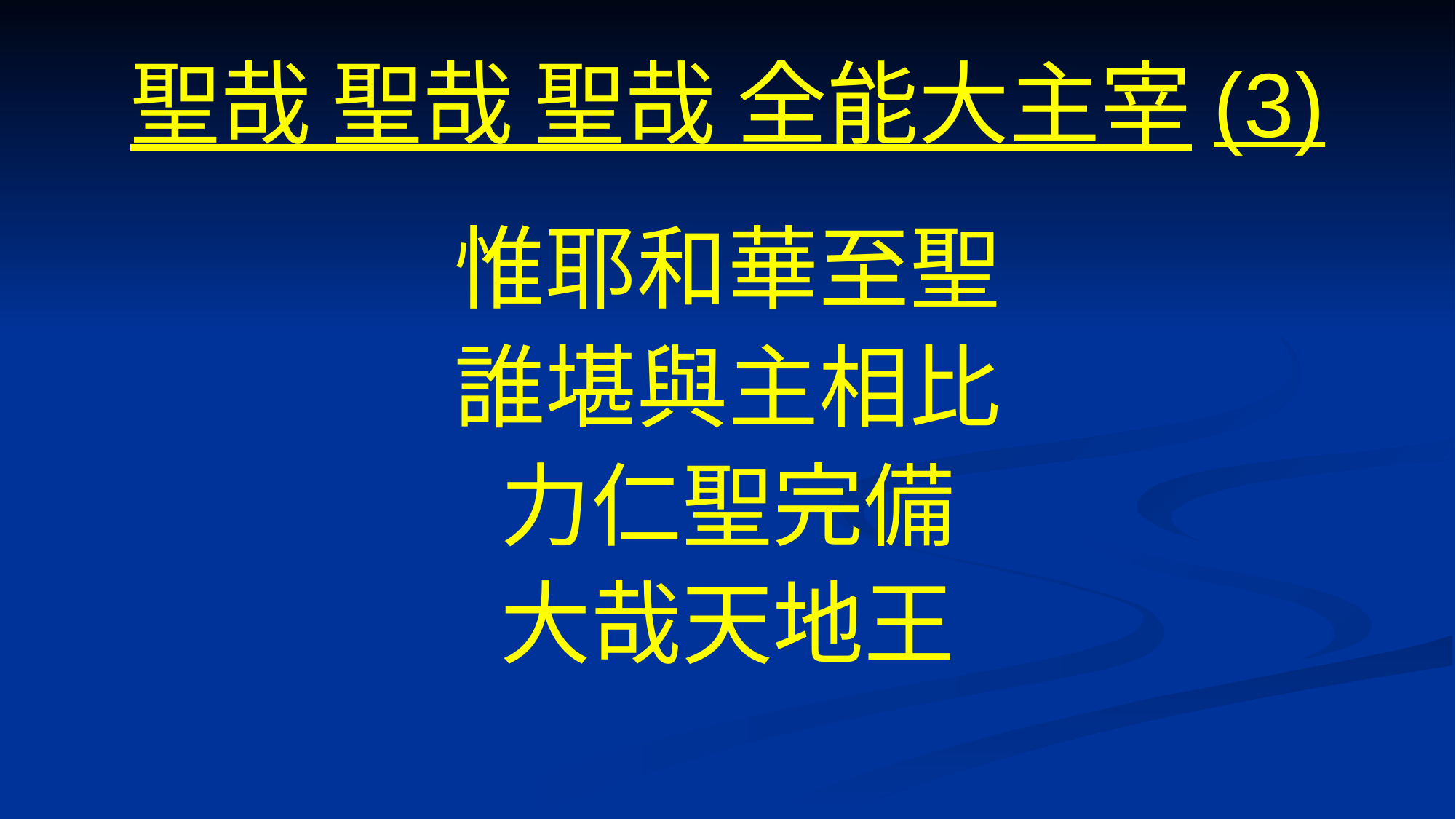

# 聖哉 聖哉 聖哉 全能大主宰(3)
惟耶和華至聖
誰堪與主相比
力仁聖完備
大哉天地王